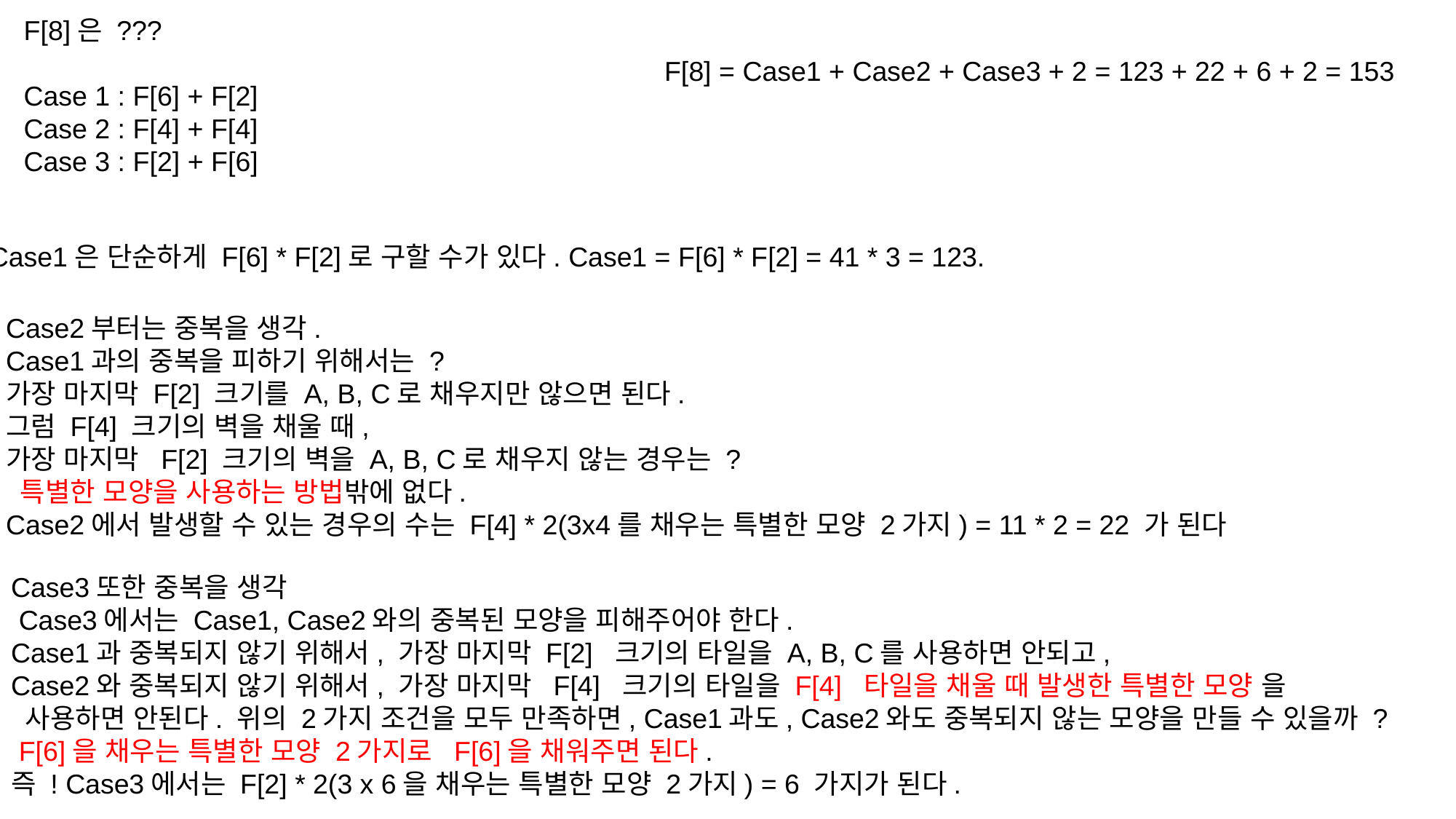

F[8]은 ???

Case 1 : F[6] + F[2]
Case 2 : F[4] + F[4]
Case 3 :	F[2] + F[6]

F[8] = Case1 + Case2 + Case3 + 2 = 123 + 22 + 6 + 2 = 153
Case1은 단순하게 F[6] * F[2]로 구할 수가 있다. Case1 = F[6] * F[2] = 41 * 3 = 123.
Case2부터는 중복을 생각.
Case1과의 중복을 피하기 위해서는 ?
가장 마지막 F[2] 크기를 A, B, C로 채우지만 않으면 된다.
그럼 F[4] 크기의 벽을 채울 때,
가장 마지막  F[2] 크기의 벽을 A, B, C로 채우지 않는 경우는 ?
 특별한 모양을 사용하는 방법밖에 없다.
Case2에서 발생할 수 있는 경우의 수는 F[4] * 2(3x4를 채우는 특별한 모양 2가지) = 11 * 2 = 22 가 된다
Case3또한 중복을 생각
 Case3에서는 Case1, Case2와의 중복된 모양을 피해주어야 한다.
Case1과 중복되지 않기 위해서, 가장 마지막 F[2]  크기의 타일을 A, B, C를 사용하면 안되고,
Case2와 중복되지 않기 위해서, 가장 마지막  F[4]  크기의 타일을 F[4]  타일을 채울 때 발생한 특별한 모양 을
 사용하면 안된다. 위의 2가지 조건을 모두 만족하면, Case1과도, Case2와도 중복되지 않는 모양을 만들 수 있을까 ?
 F[6]을 채우는 특별한 모양 2가지로  F[6]을 채워주면 된다.
즉 ! Case3에서는 F[2] * 2(3 x 6을 채우는 특별한 모양 2가지) = 6 가지가 된다.